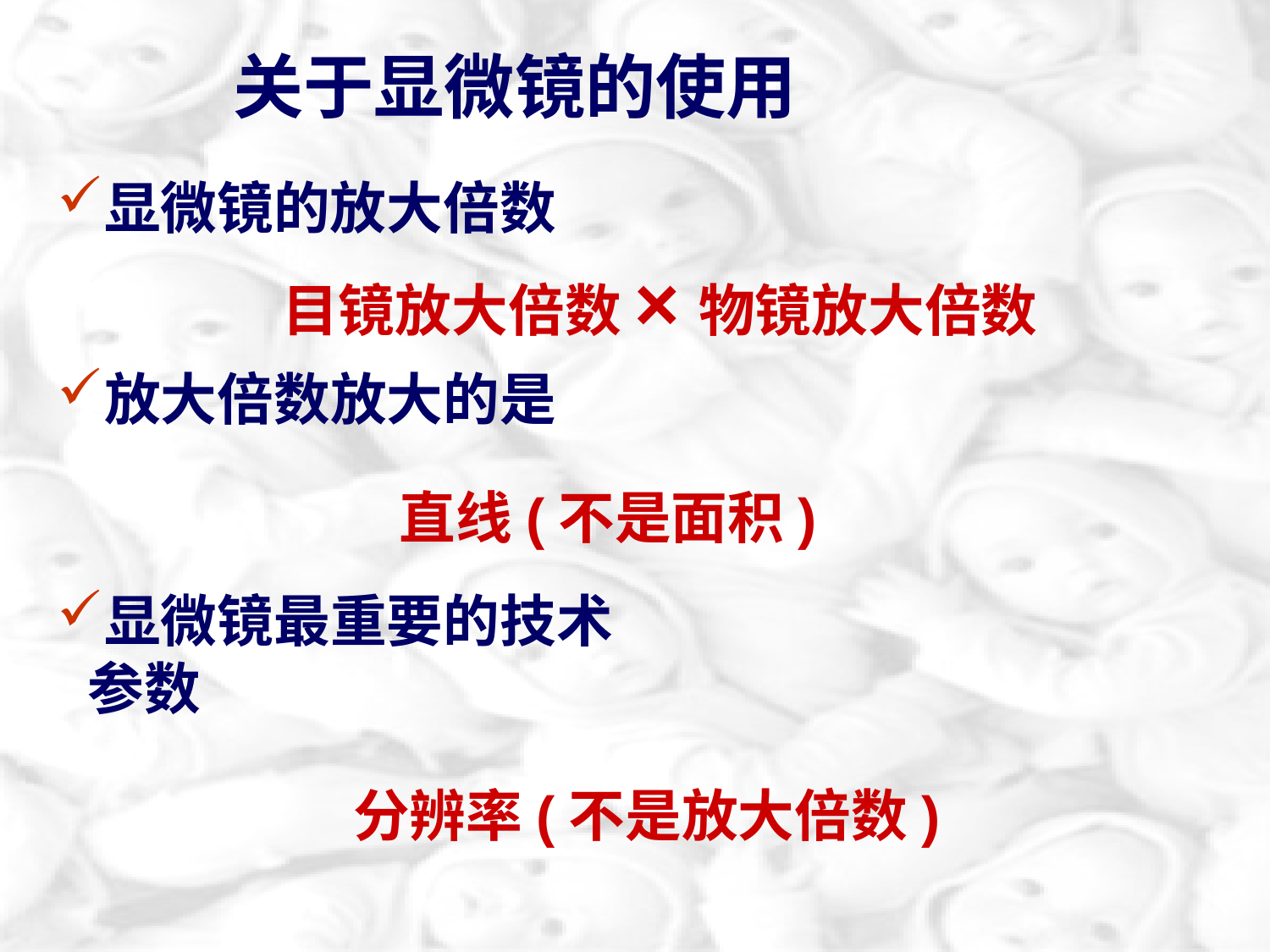

关于显微镜的使用
显微镜的放大倍数

放大倍数放大的是

显微镜最重要的技术参数
目镜放大倍数×物镜放大倍数
直线(不是面积)
分辨率(不是放大倍数)